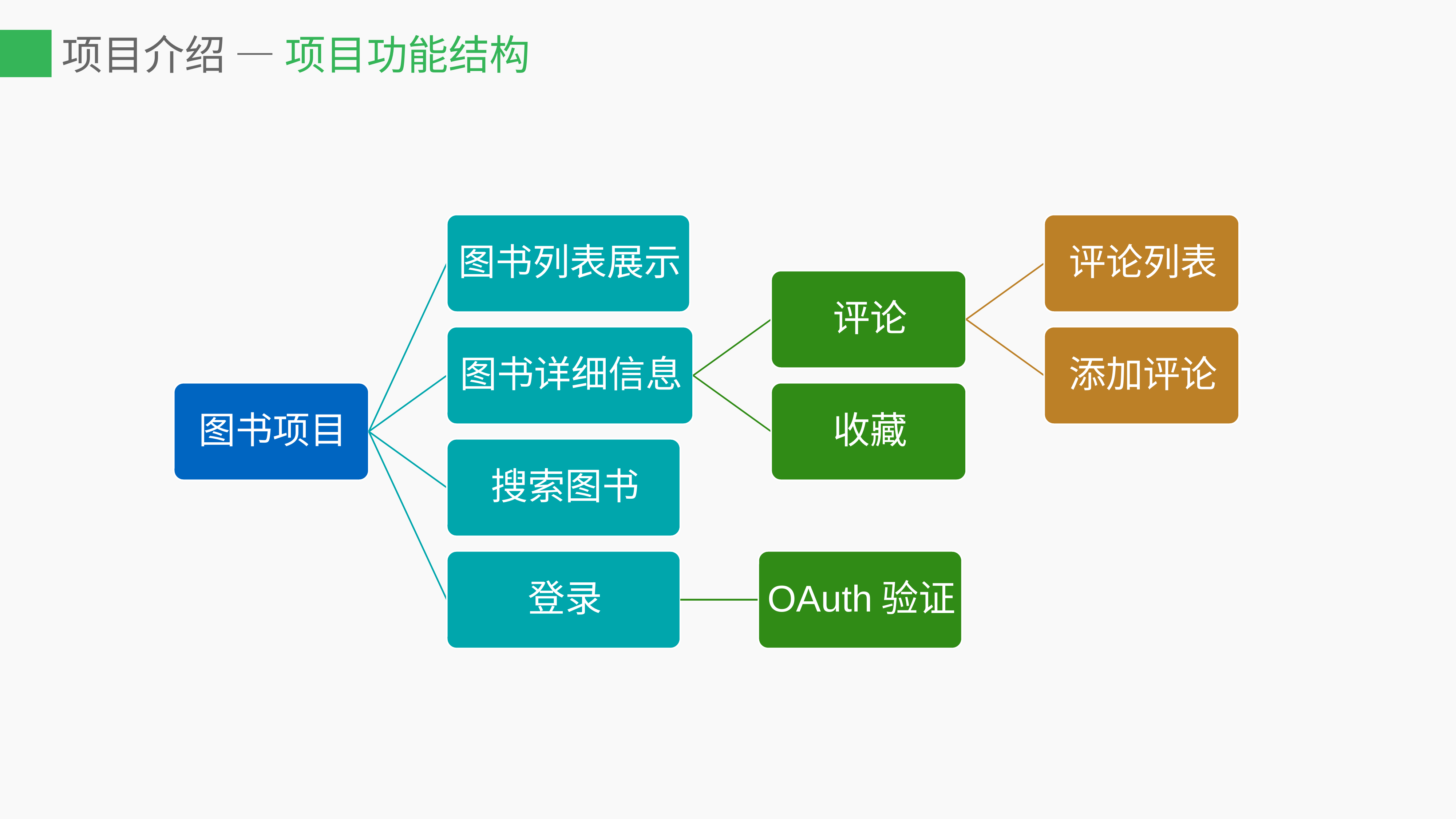

# 项目介绍 — 项目功能结构
图书项目

图书列表展示

图书详细信息

评论

评论列表

添加评论

收藏

搜索图书

登录

OAuth验证